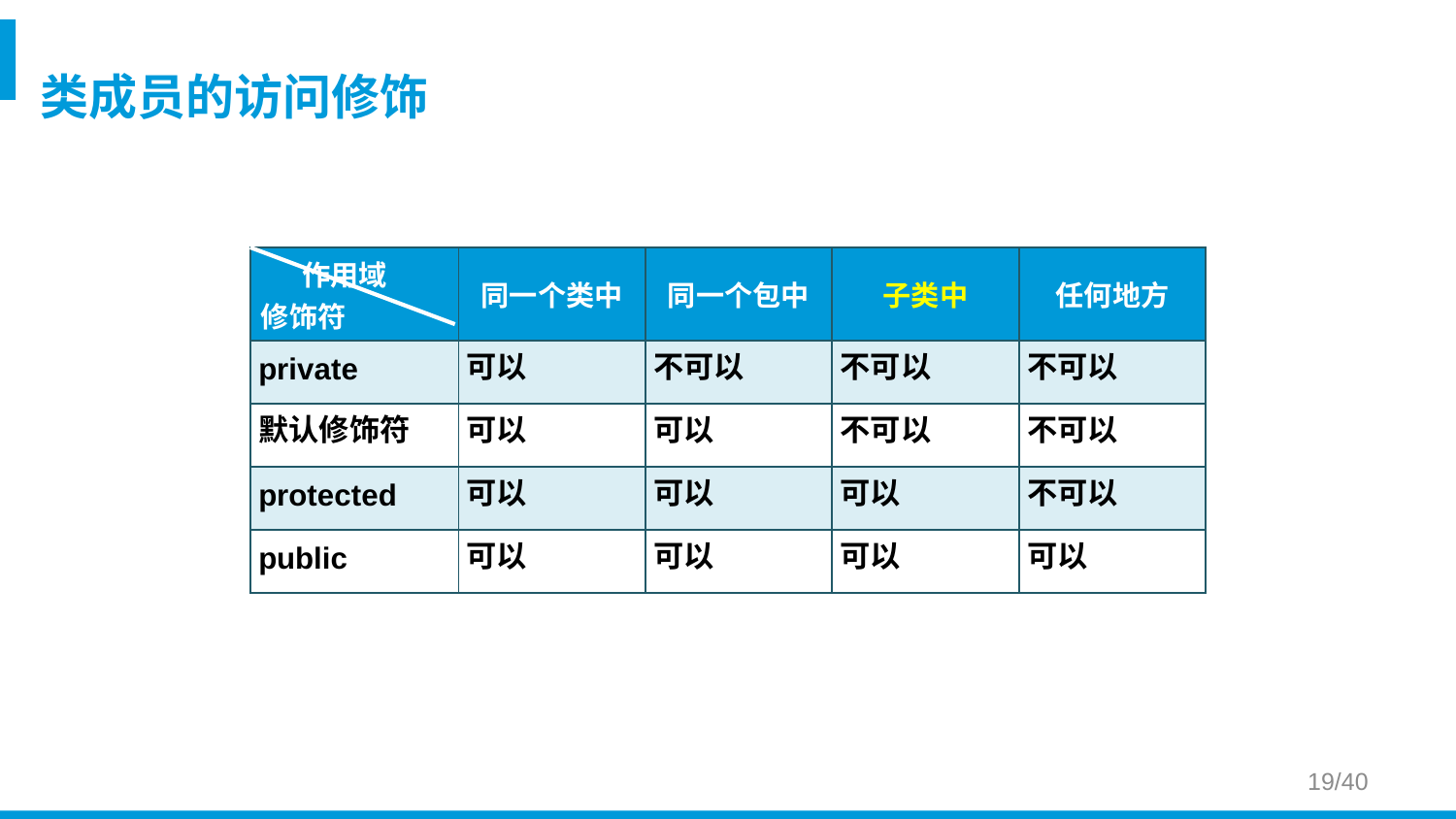

类成员的访问修饰
| 作用域 修饰符 | 同一个类中 | 同一个包中 | 子类中 | 任何地方 |
| --- | --- | --- | --- | --- |
| private | 可以 | 不可以 | 不可以 | 不可以 |
| 默认修饰符 | 可以 | 可以 | 不可以 | 不可以 |
| protected | 可以 | 可以 | 可以 | 不可以 |
| public | 可以 | 可以 | 可以 | 可以 |
19/40